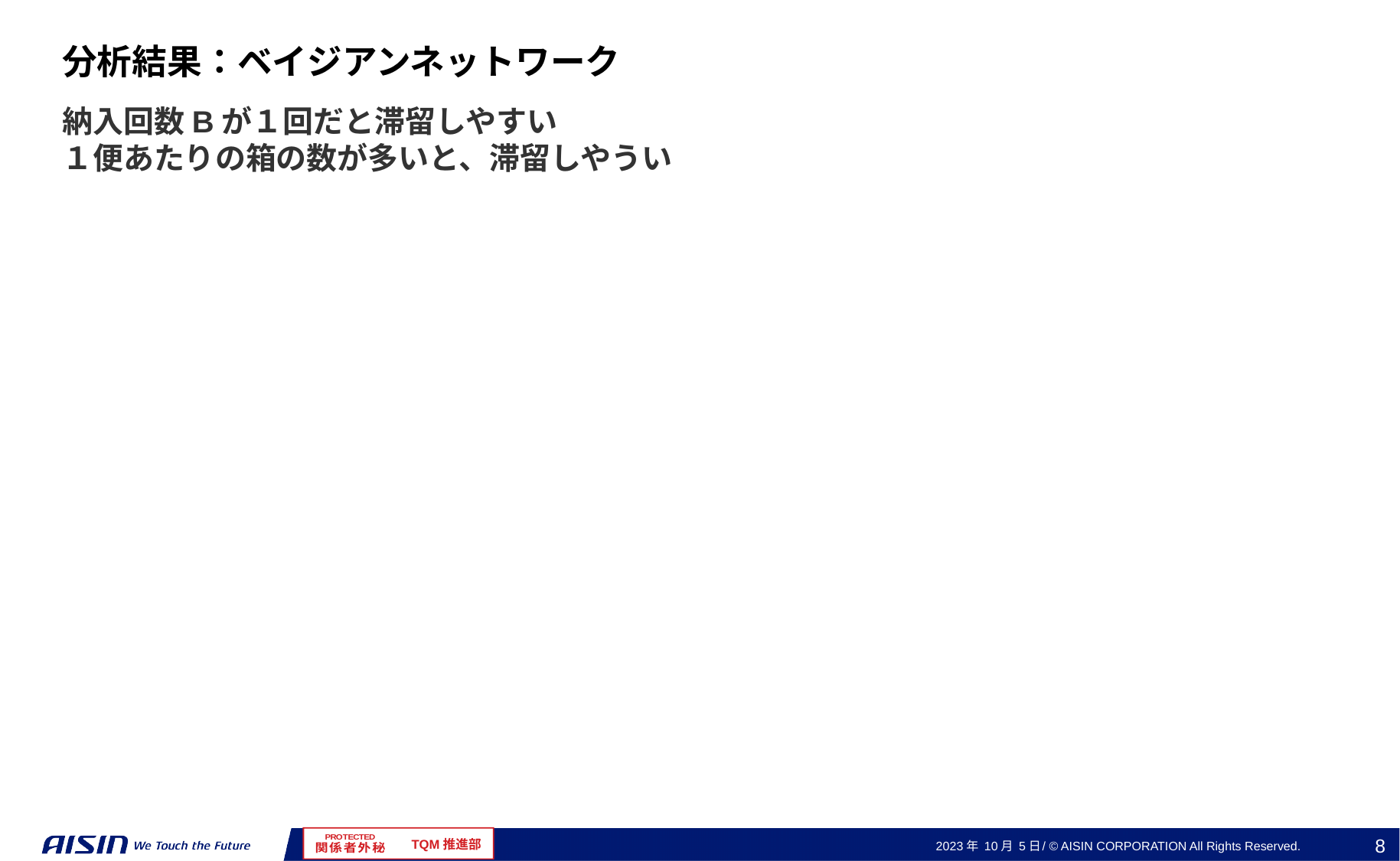

分析結果：ベイジアンネットワーク
納入回数Bが１回だと滞留しやすい
１便あたりの箱の数が多いと、滞留しやうい
2023年 10月 5日